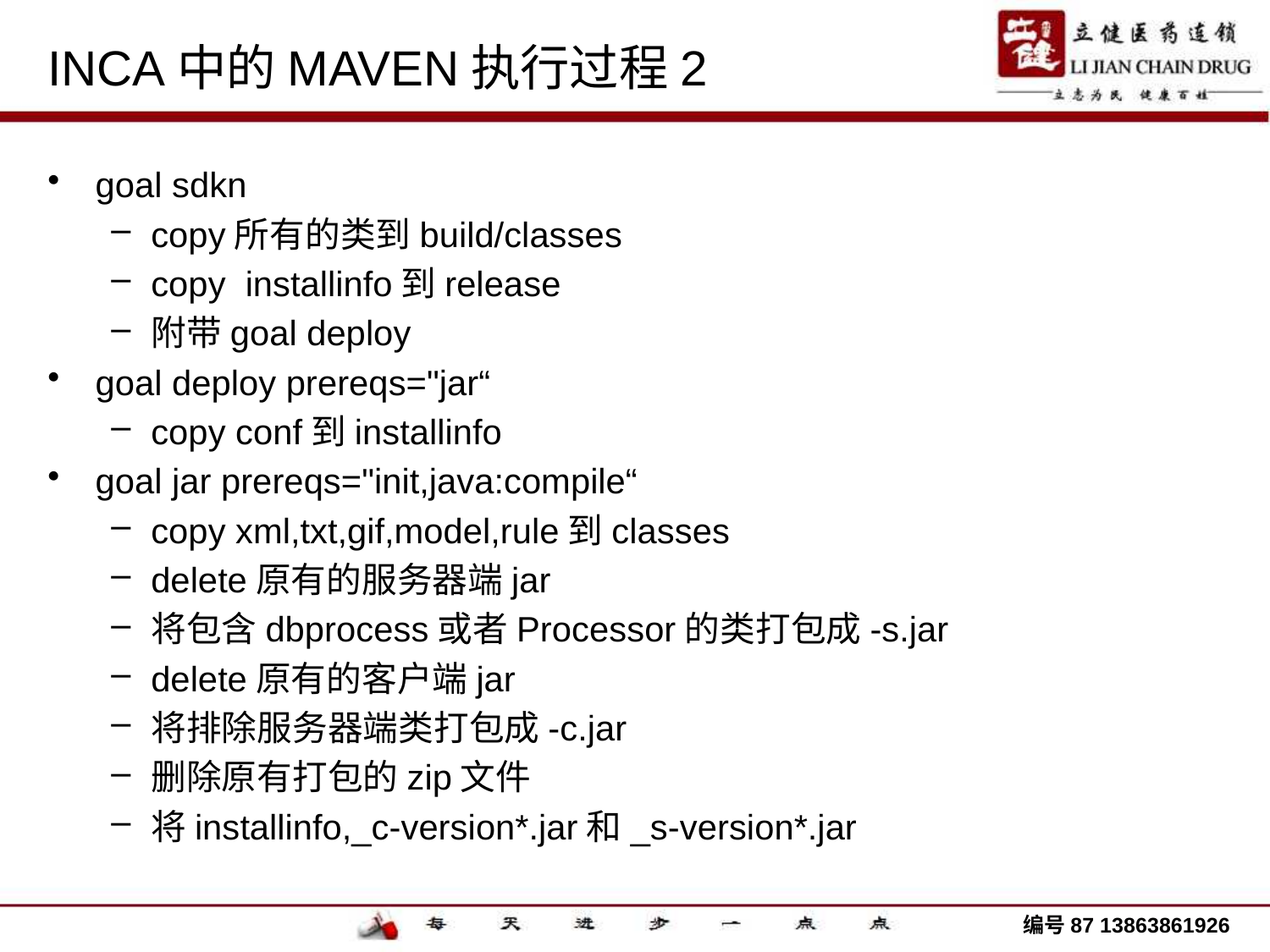

# INCA中的MAVEN执行过程2
goal sdkn
copy所有的类到build/classes
copy  installinfo到release
附带goal deploy
goal deploy prereqs="jar“
copy conf到installinfo
goal jar prereqs="init,java:compile“
copy xml,txt,gif,model,rule到classes
delete原有的服务器端jar
将包含dbprocess或者Processor的类打包成-s.jar
delete原有的客户端jar
将排除服务器端类打包成-c.jar
删除原有打包的zip文件
将installinfo,_c-version*.jar和_s-version*.jar